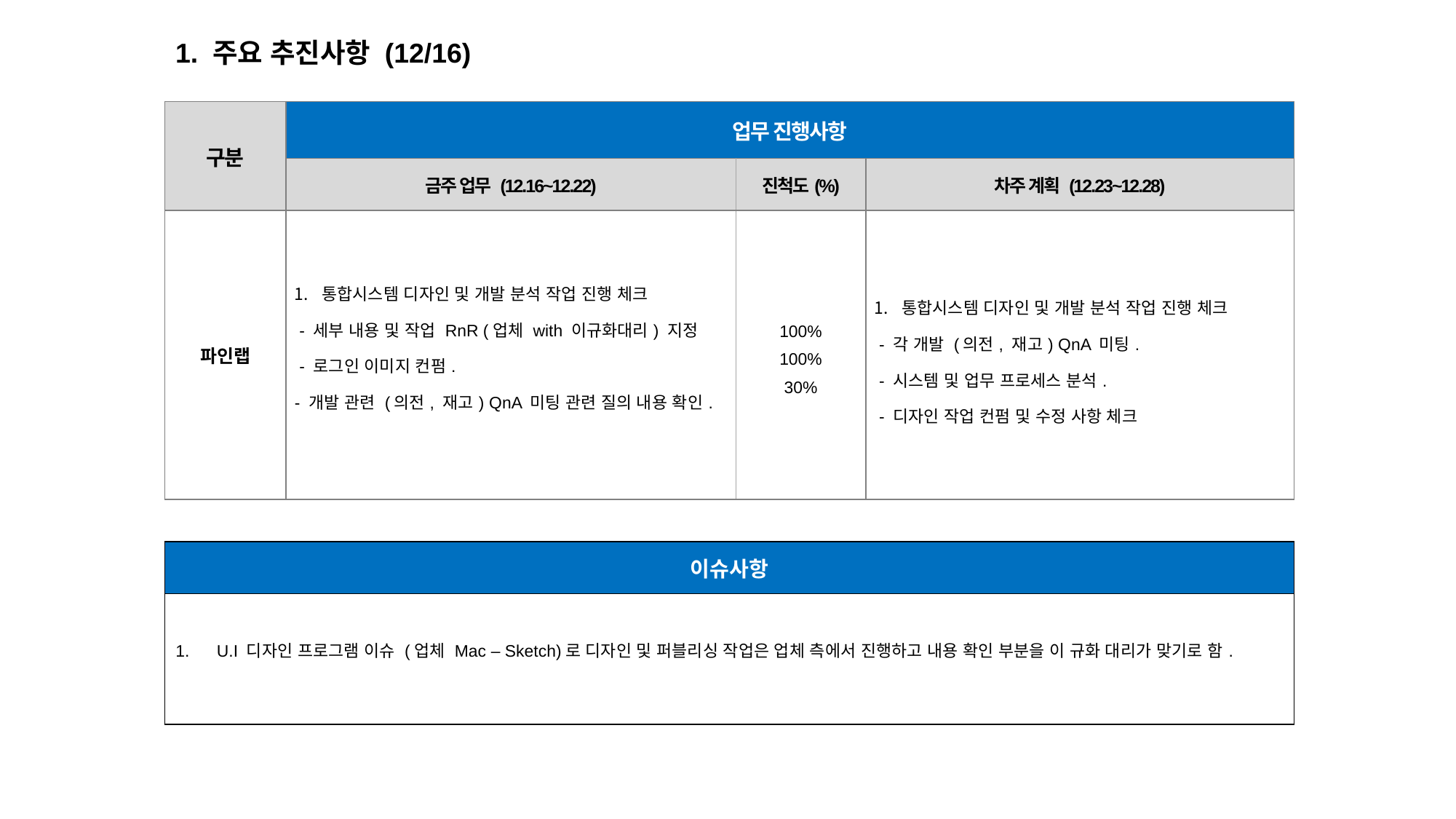

1. 주요 추진사항 (12/16)
| 구분 | 업무 진행사항 |  |  |
| --- | --- | --- | --- |
|  | 금주 업무 (12.16~12.22) | 진척도(%) | 차주 계획 (12.23~12.28) |
| 파인랩 | 통합시스템 디자인 및 개발 분석 작업 진행 체크 - 세부 내용 및 작업 RnR (업체 with 이규화대리) 지정 - 로그인 이미지 컨펌. - 개발 관련 (의전, 재고) QnA 미팅 관련 질의 내용 확인. | 100% 100% 30% | 통합시스템 디자인 및 개발 분석 작업 진행 체크 - 각 개발 (의전, 재고) QnA 미팅. - 시스템 및 업무 프로세스 분석. - 디자인 작업 컨펌 및 수정 사항 체크 |
| 이슈사항 |
| --- |
| U.I 디자인 프로그램 이슈 (업체 Mac – Sketch)로 디자인 및 퍼블리싱 작업은 업체 측에서 진행하고 내용 확인 부분을 이 규화 대리가 맞기로 함. |